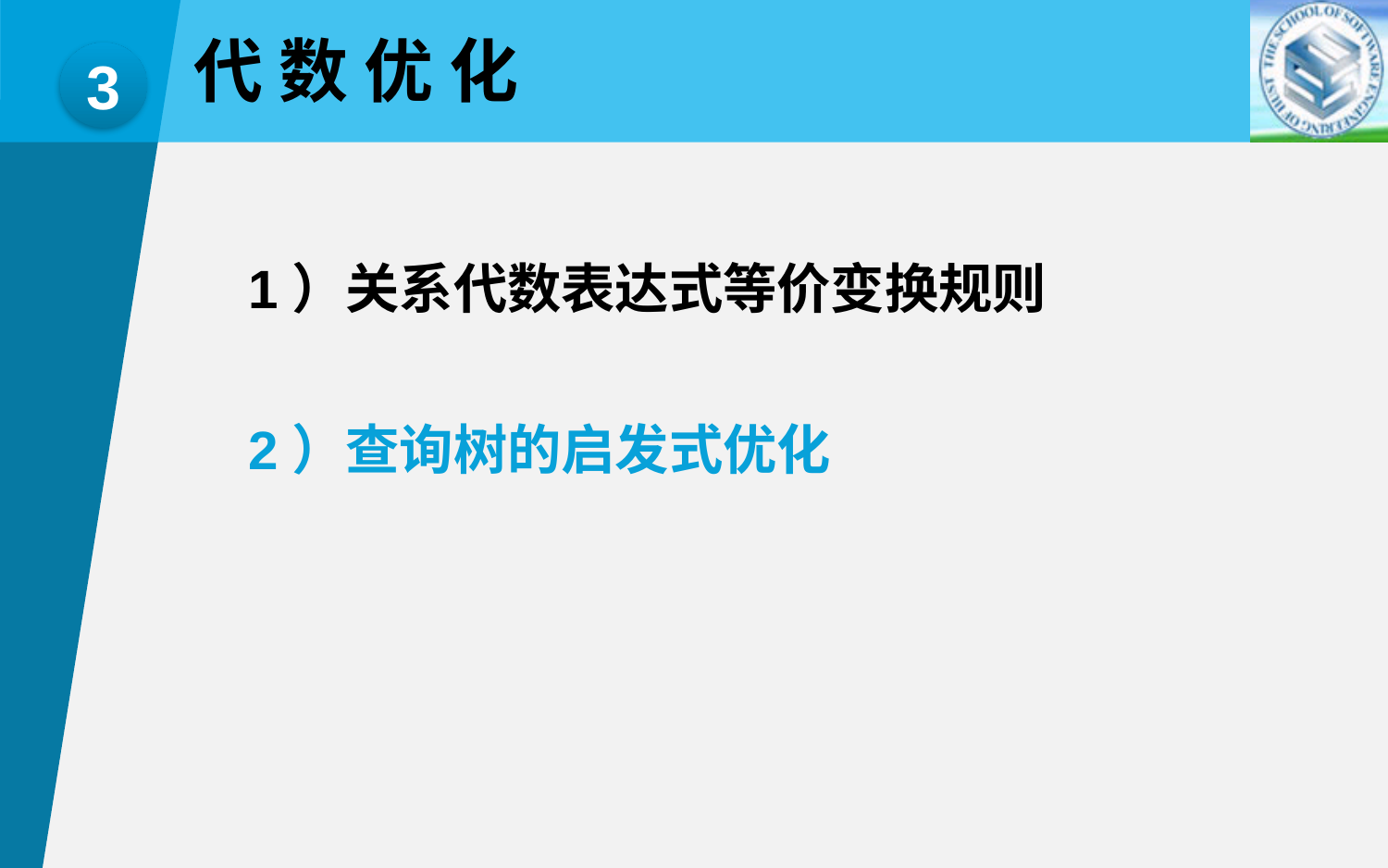

代 数 优 化
3
1）关系代数表达式等价变换规则

2）查询树的启发式优化